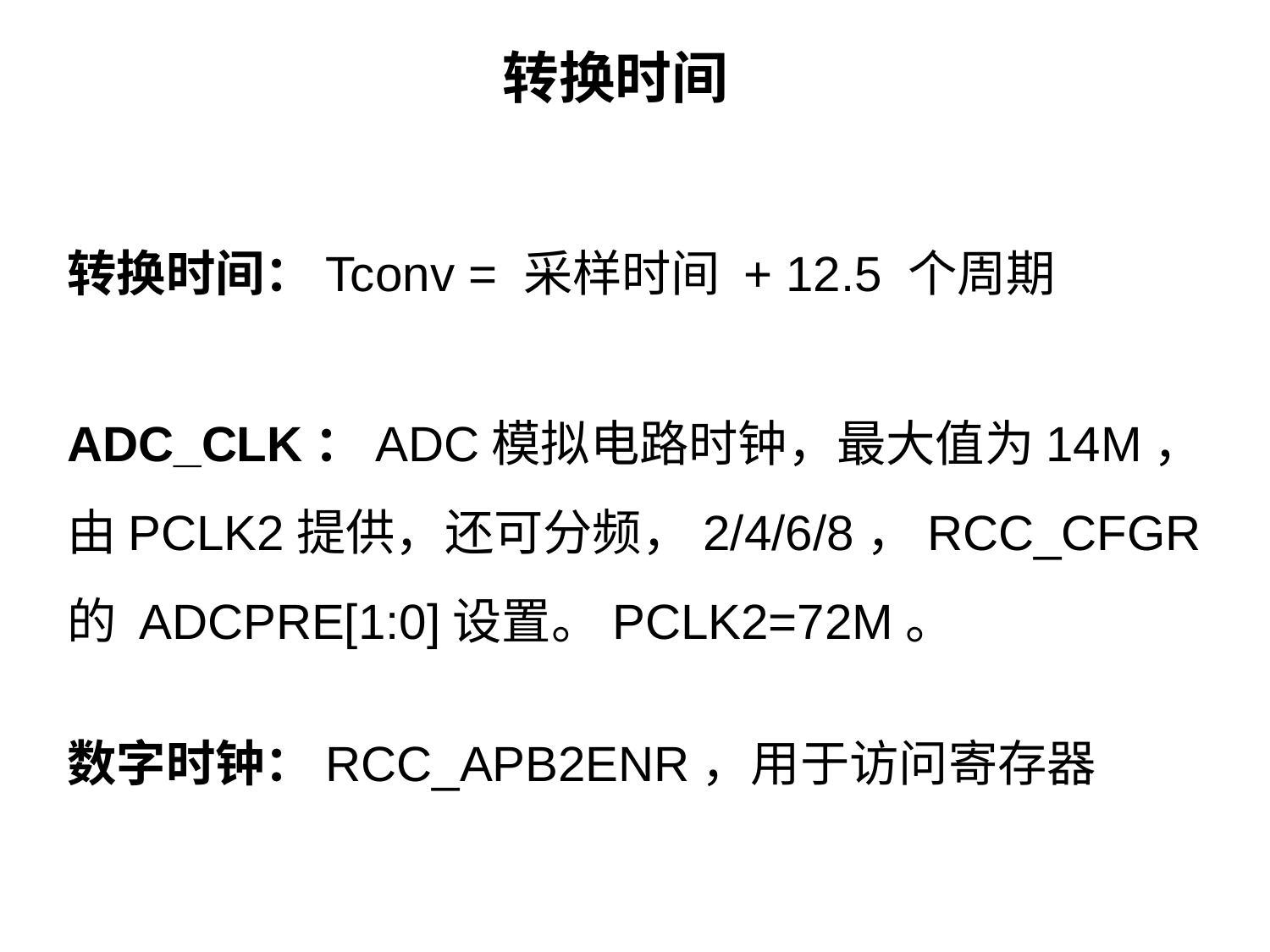

转换时间
转换时间：Tconv = 采样时间 + 12.5 个周期
ADC_CLK：ADC模拟电路时钟，最大值为14M，由PCLK2提供，还可分频，2/4/6/8，RCC_CFGR 的 ADCPRE[1:0]设置。PCLK2=72M。
数字时钟：RCC_APB2ENR，用于访问寄存器